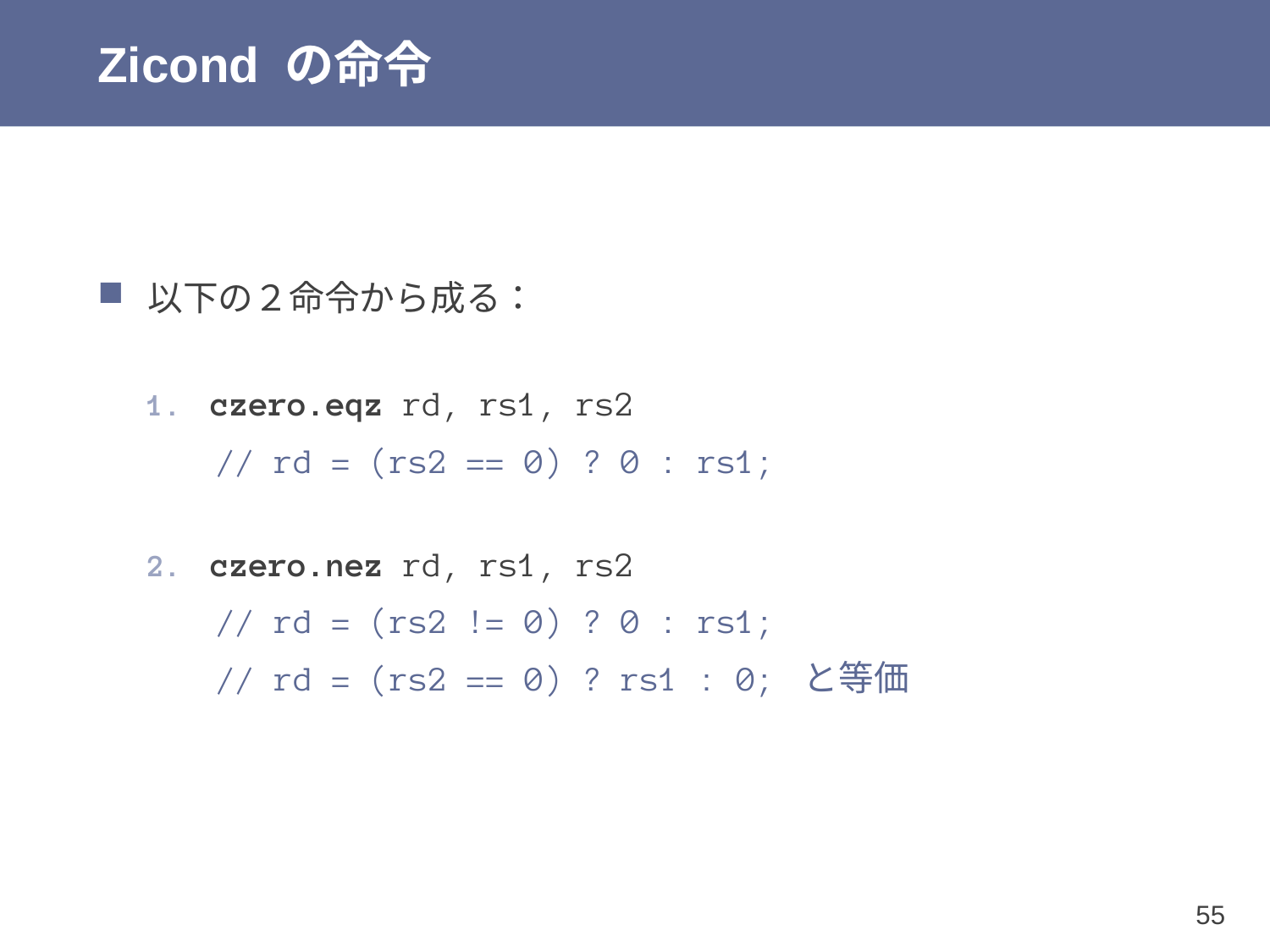

# Zicond の命令
以下の２命令から成る：
czero.eqz rd, rs1, rs2
 // rd = (rs2 == 0) ? 0 : rs1;
czero.nez rd, rs1, rs2
 // rd = (rs2 != 0) ? 0 : rs1;
 // rd = (rs2 == 0) ? rs1 : 0; と等価